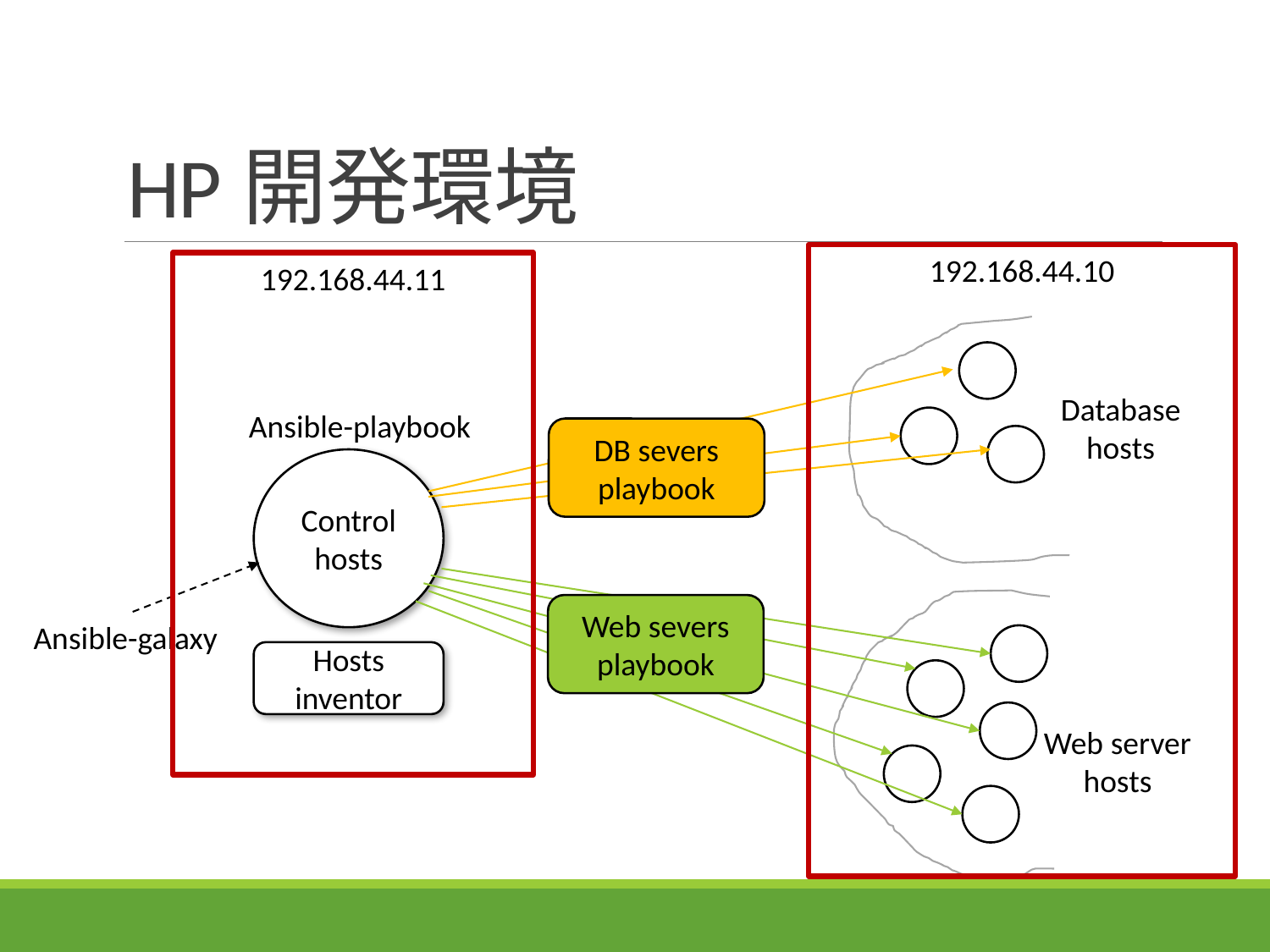

# HP開発環境
192.168.44.10
192.168.44.11

Database
hosts
Ansible-playbook

DB severs
playbook

Control
hosts

Web severs
playbook
Ansible-galaxy

Hosts
inventor

Web server
hosts